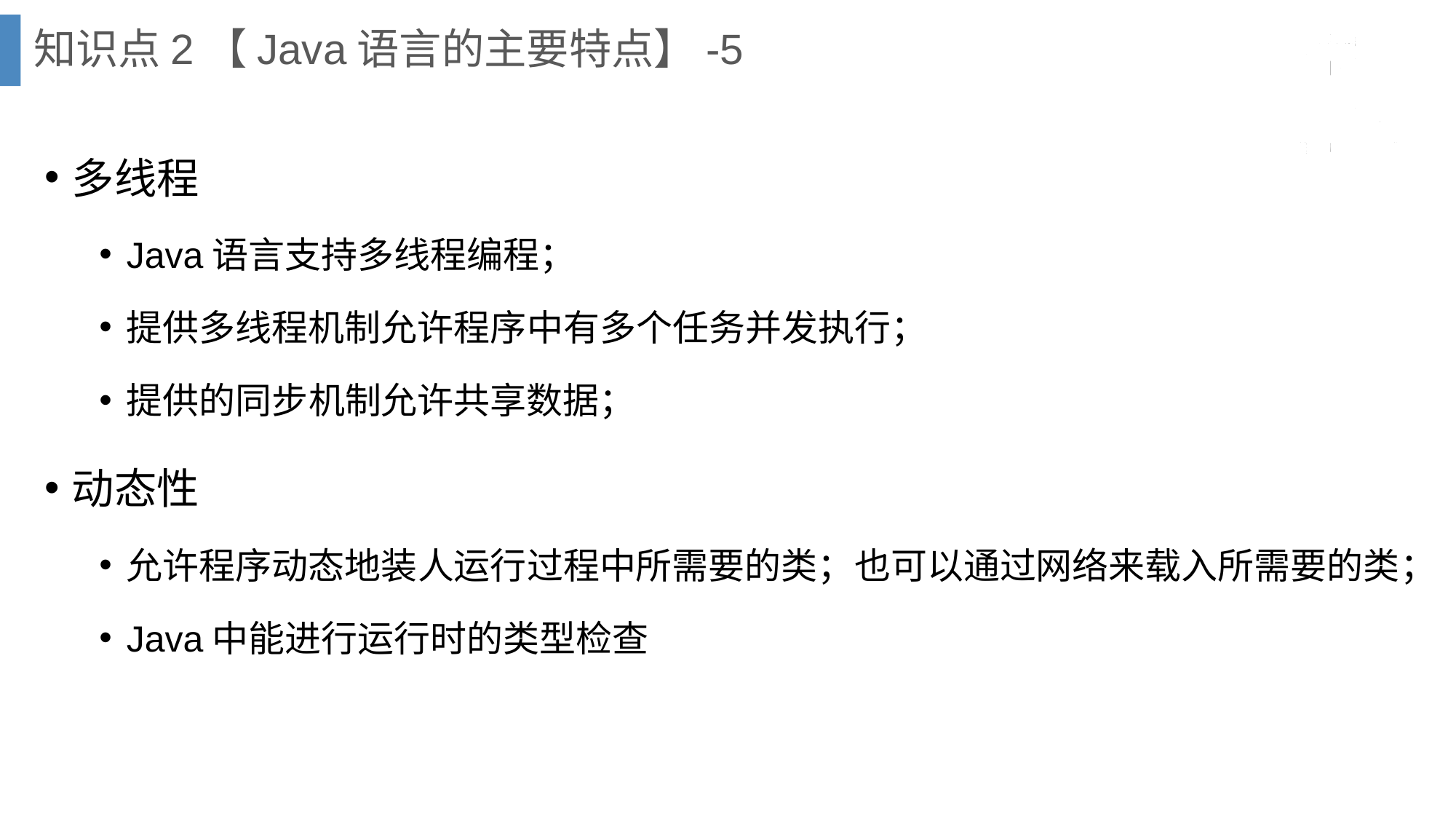

# 知识点2【Java语言的主要特点】-5
多线程
Java语言支持多线程编程；
提供多线程机制允许程序中有多个任务并发执行；
提供的同步机制允许共享数据；
动态性
允许程序动态地装人运行过程中所需要的类；也可以通过网络来载入所需要的类；
Java中能进行运行时的类型检查